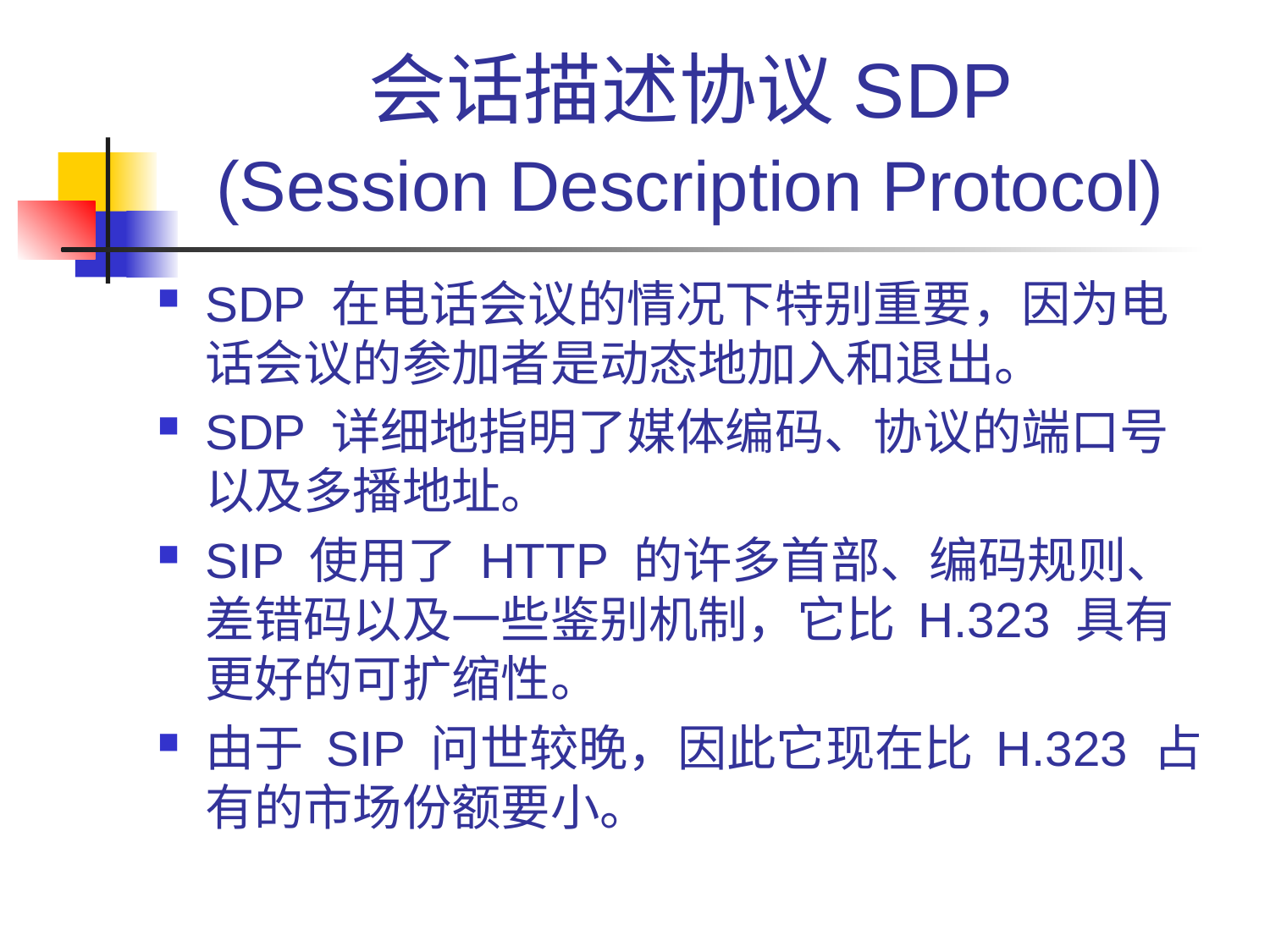

# 会话描述协议SDP (Session Description Protocol)
SDP 在电话会议的情况下特别重要，因为电话会议的参加者是动态地加入和退出。
SDP 详细地指明了媒体编码、协议的端口号以及多播地址。
SIP 使用了 HTTP 的许多首部、编码规则、差错码以及一些鉴别机制，它比 H.323 具有更好的可扩缩性。
由于 SIP 问世较晚，因此它现在比 H.323 占有的市场份额要小。